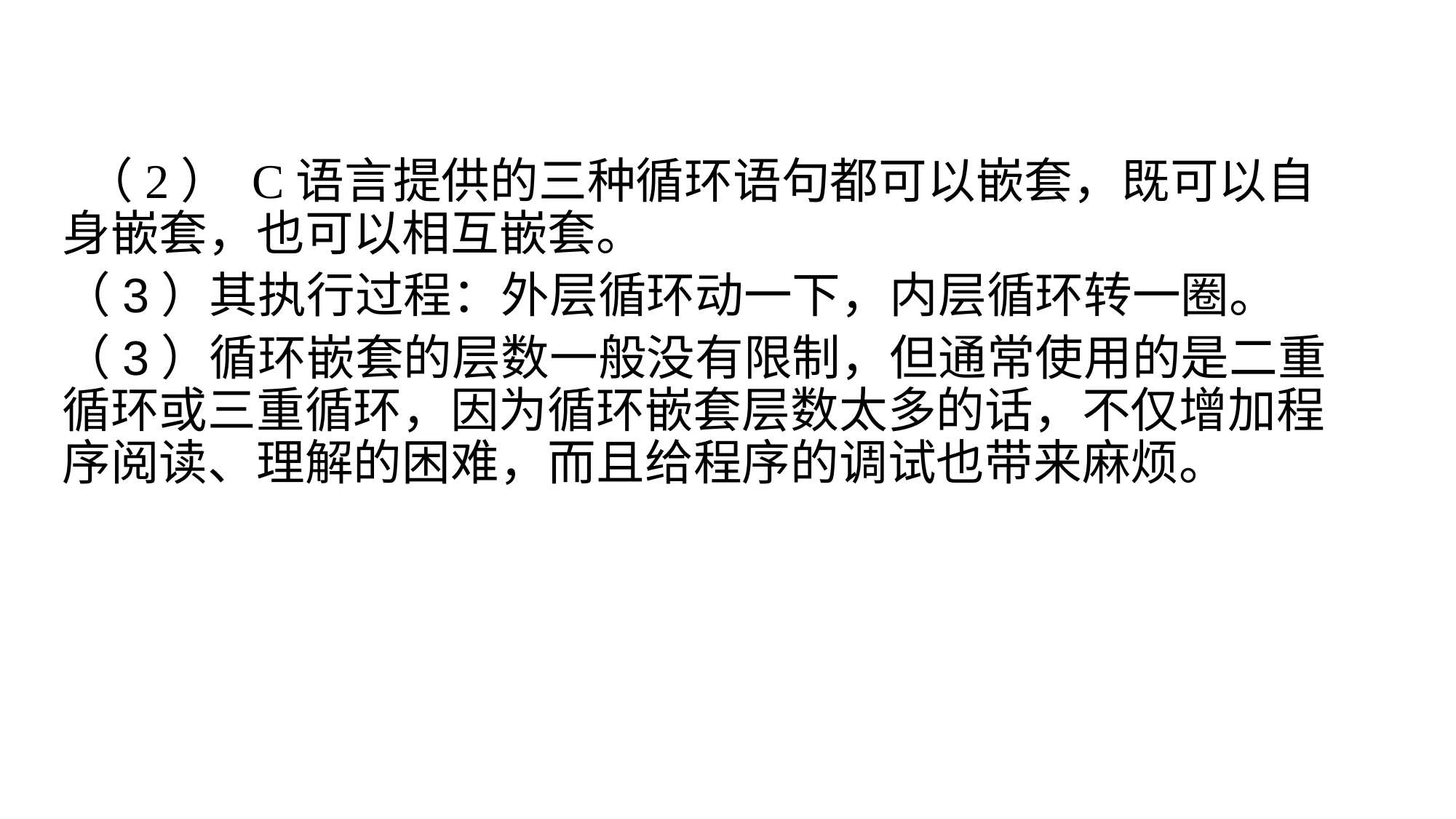

（2） C语言提供的三种循环语句都可以嵌套，既可以自身嵌套，也可以相互嵌套。
（3）其执行过程：外层循环动一下，内层循环转一圈。
（3）循环嵌套的层数一般没有限制，但通常使用的是二重循环或三重循环，因为循环嵌套层数太多的话，不仅增加程序阅读、理解的困难，而且给程序的调试也带来麻烦。